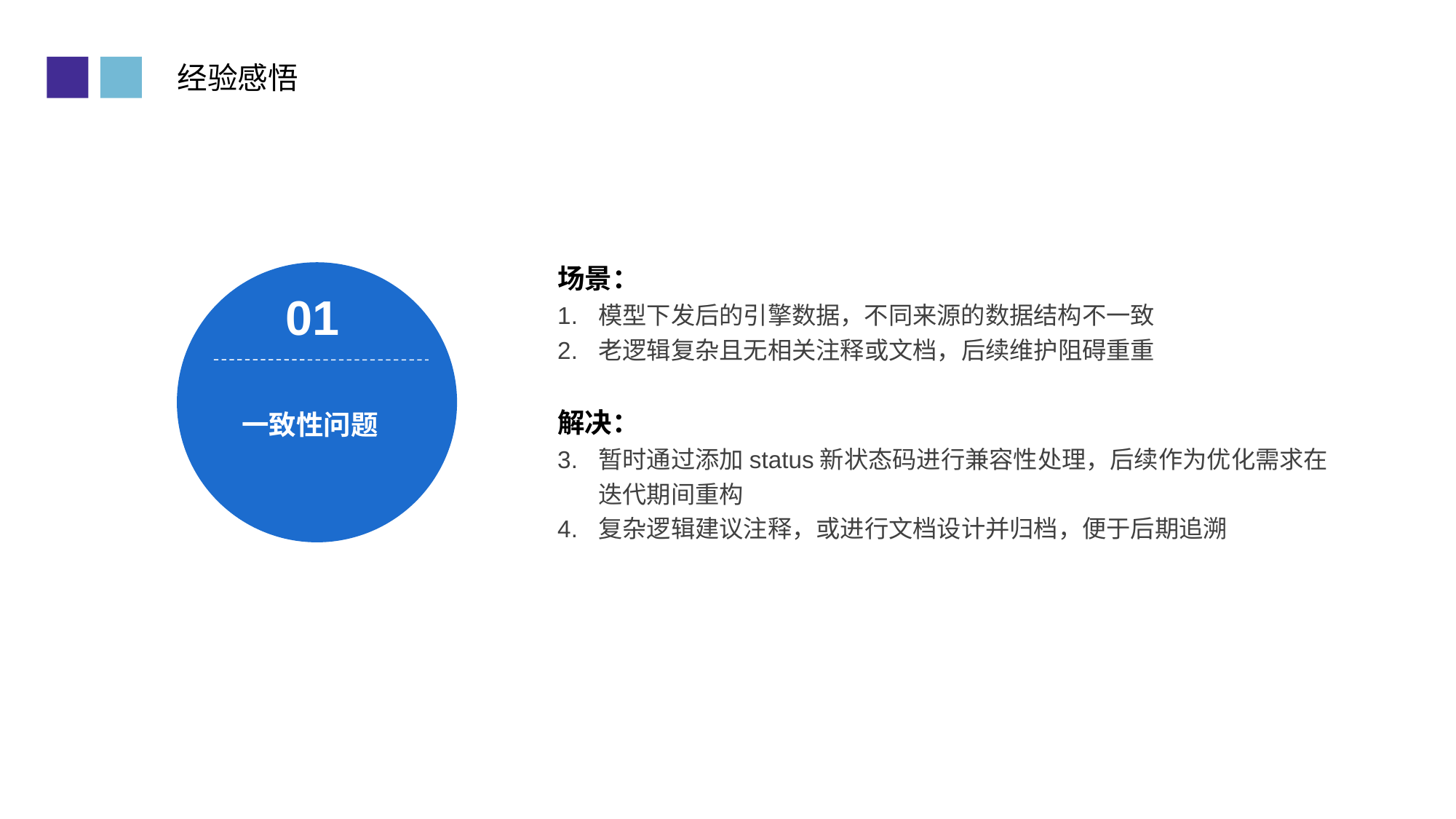

经验感悟

场景：
模型下发后的引擎数据，不同来源的数据结构不一致
老逻辑复杂且无相关注释或文档，后续维护阻碍重重

解决：
暂时通过添加status新状态码进行兼容性处理，后续作为优化需求在迭代期间重构
复杂逻辑建议注释，或进行文档设计并归档，便于后期追溯

01

一致性问题
01
03
02

输入标题
输入标题
点此输入文字
点此输入文字
点此输入文字